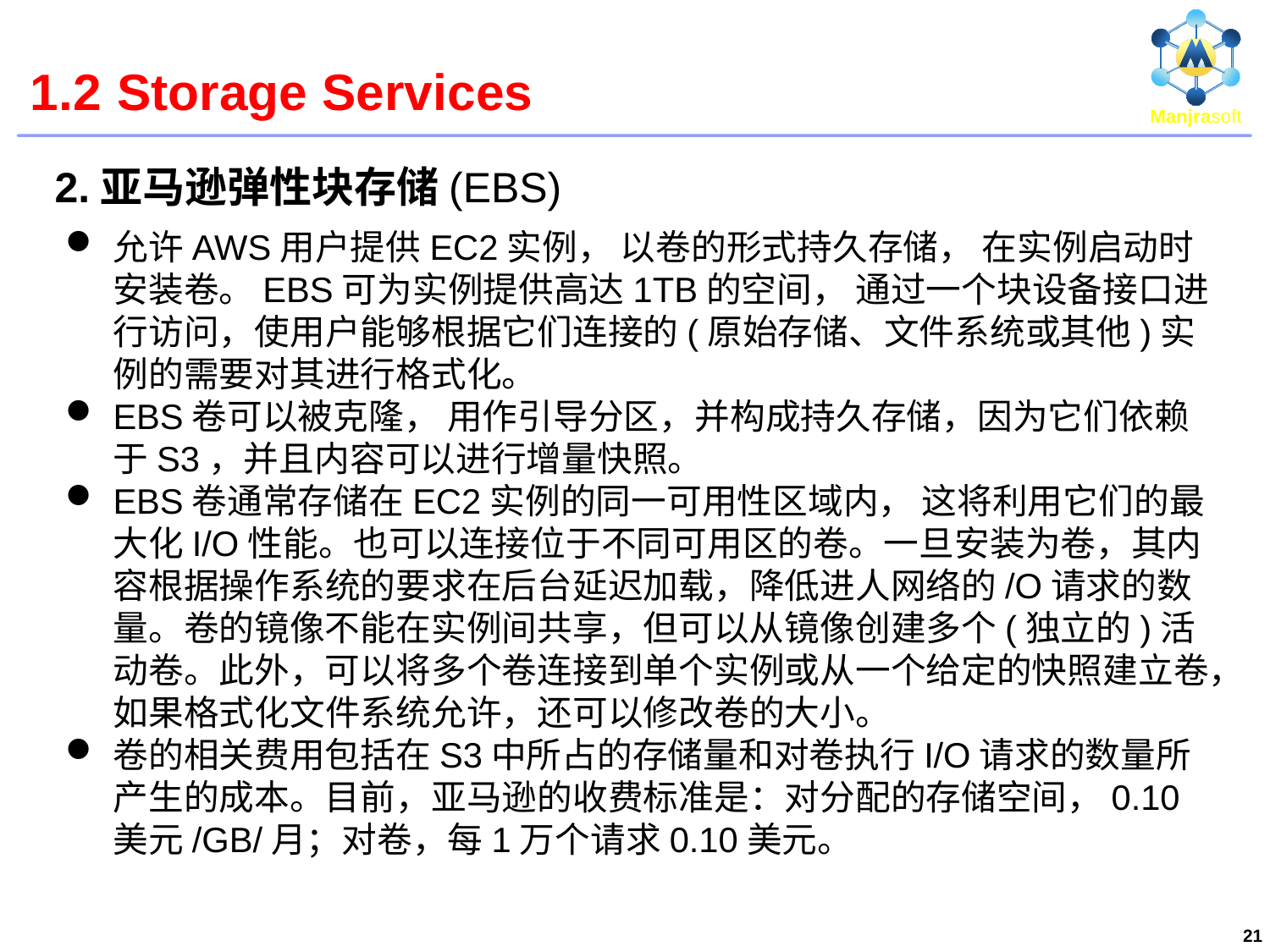

# 1.2 Storage Services
2.亚马逊弹性块存储(EBS)
允许AWS用户提供EC2实例， 以卷的形式持久存储， 在实例启动时安装卷。EBS可为实例提供高达1TB的空间， 通过一个块设备接口进行访问，使用户能够根据它们连接的(原始存储、文件系统或其他)实例的需要对其进行格式化。
EBS卷可以被克隆， 用作引导分区，并构成持久存储，因为它们依赖于S3，并且内容可以进行增量快照。
EBS卷通常存储在EC2实例的同一可用性区域内， 这将利用它们的最大化I/O性能。也可以连接位于不同可用区的卷。一旦安装为卷，其内容根据操作系统的要求在后台延迟加载，降低进人网络的/O请求的数量。卷的镜像不能在实例间共享，但可以从镜像创建多个(独立的)活动卷。此外，可以将多个卷连接到单个实例或从一个给定的快照建立卷，如果格式化文件系统允许，还可以修改卷的大小。
卷的相关费用包括在S3中所占的存储量和对卷执行I/O请求的数量所产生的成本。目前，亚马逊的收费标准是：对分配的存储空间，0.10美元/GB/月；对卷，每1万个请求0.10美元。
21